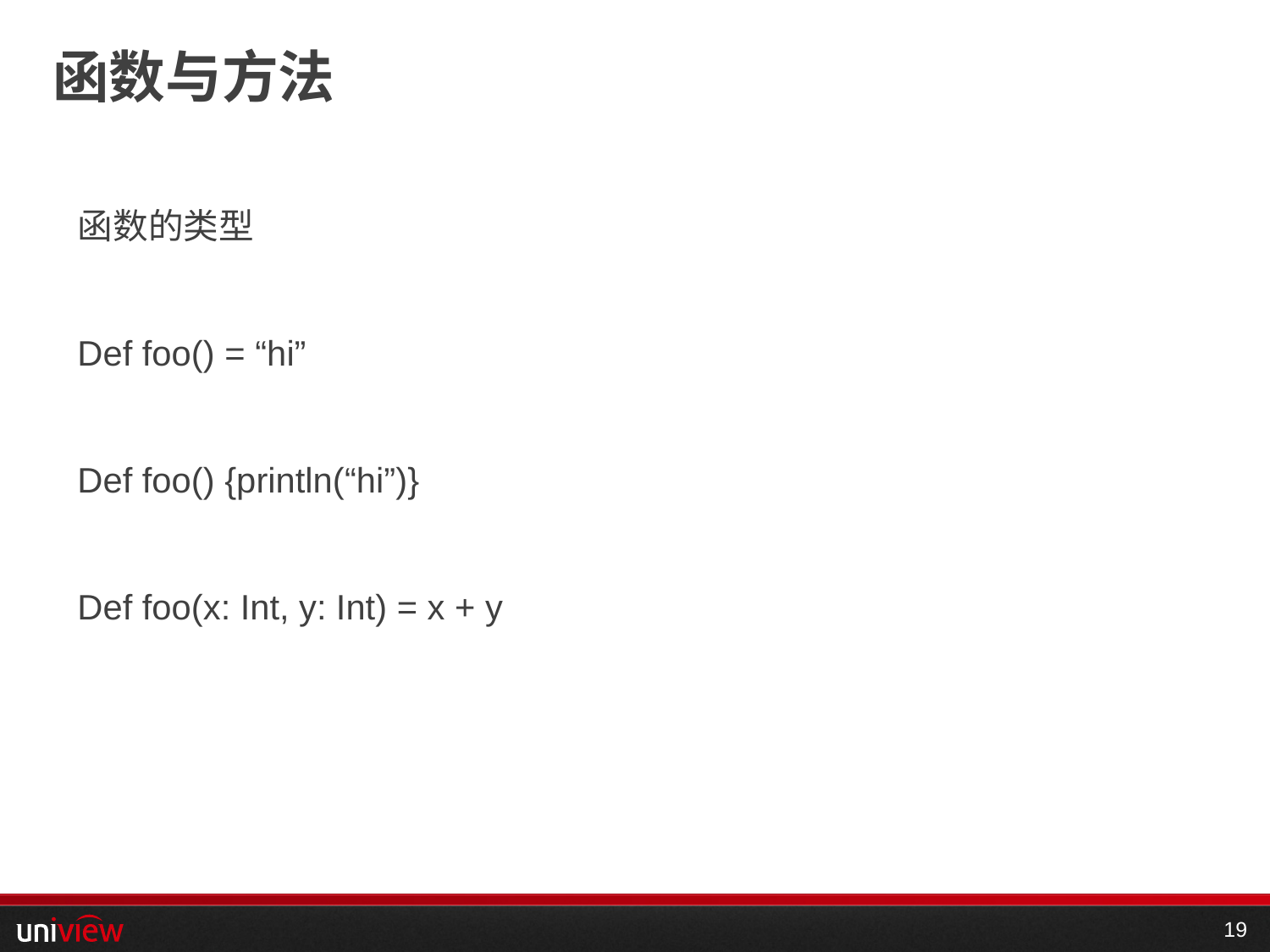

# 函数与方法
函数的类型

Def foo() = “hi”

Def foo() {println(“hi”)}

Def foo(x: Int, y: Int) = x + y